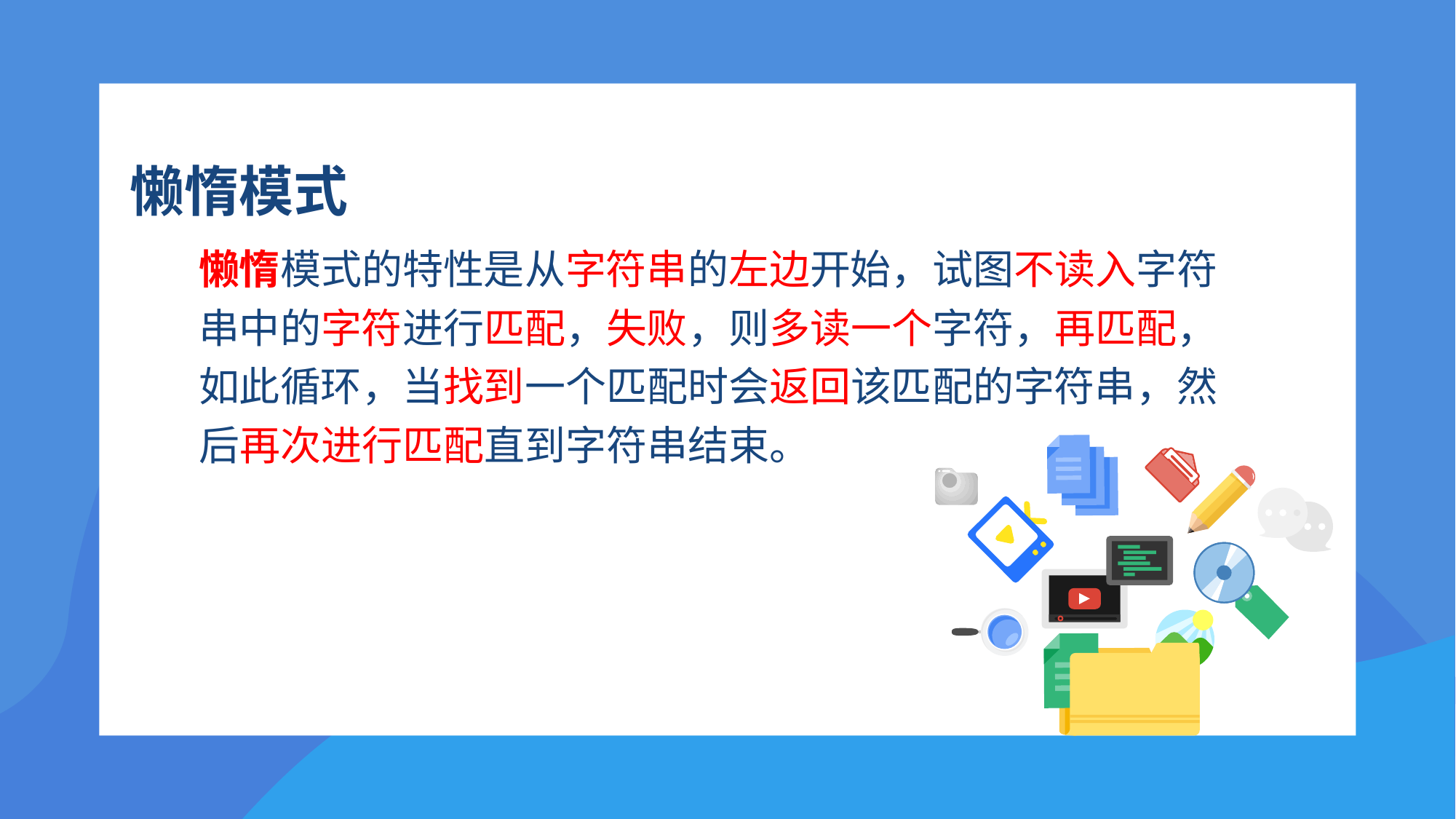

# 懒惰模式
懒惰模式的特性是从字符串的左边开始，试图不读入字符串中的字符进行匹配，失败，则多读一个字符，再匹配，如此循环，当找到一个匹配时会返回该匹配的字符串，然后再次进行匹配直到字符串结束。